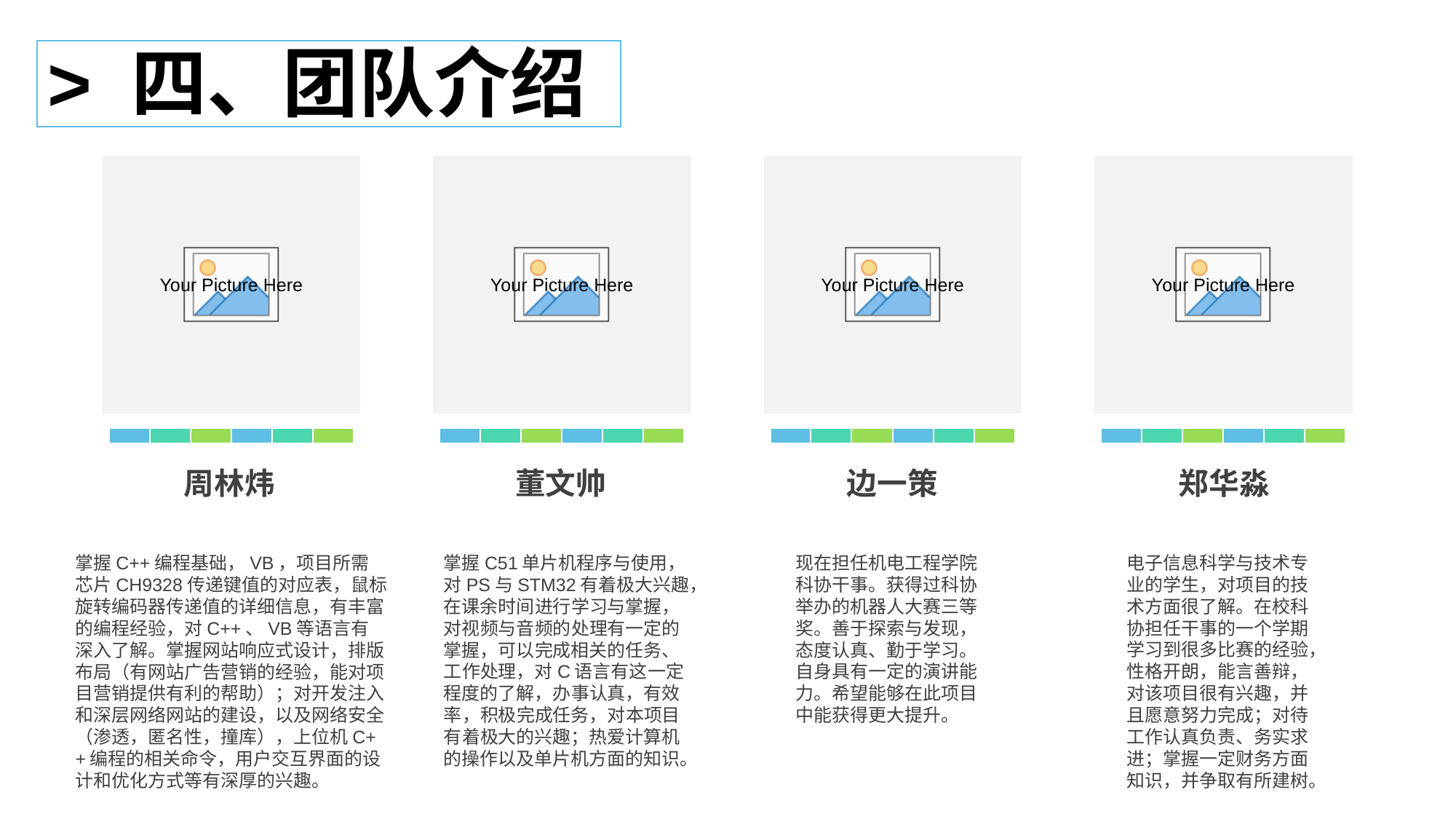

> 四、团队介绍
Meet  Our Team

周林炜
董文帅
边一策
郑华淼
电子信息科学与技术专业的学生，对项目的技术方面很了解。在校科协担任干事的一个学期学习到很多比赛的经验，性格开朗，能言善辩，对该项目很有兴趣，并且愿意努力完成；对待工作认真负责、务实求进；掌握一定财务方面知识，并争取有所建树。
掌握C++编程基础，VB，项目所需芯片CH9328传递键值的对应表，鼠标旋转编码器传递值的详细信息，有丰富的编程经验，对C++、VB等语言有深入了解。掌握网站响应式设计，排版布局（有网站广告营销的经验，能对项目营销提供有利的帮助）；对开发注入和深层网络网站的建设，以及网络安全（渗透，匿名性，撞库），上位机C++编程的相关命令，用户交互界面的设计和优化方式等有深厚的兴趣。
掌握C51单片机程序与使用，对PS与STM32有着极大兴趣，在课余时间进行学习与掌握，对视频与音频的处理有一定的掌握，可以完成相关的任务、工作处理，对C语言有这一定程度的了解，办事认真，有效率，积极完成任务，对本项目有着极大的兴趣；热爱计算机的操作以及单片机方面的知识。
现在担任机电工程学院科协干事。获得过科协举办的机器人大赛三等奖。善于探索与发现，态度认真、勤于学习。自身具有一定的演讲能力。希望能够在此项目中能获得更大提升。